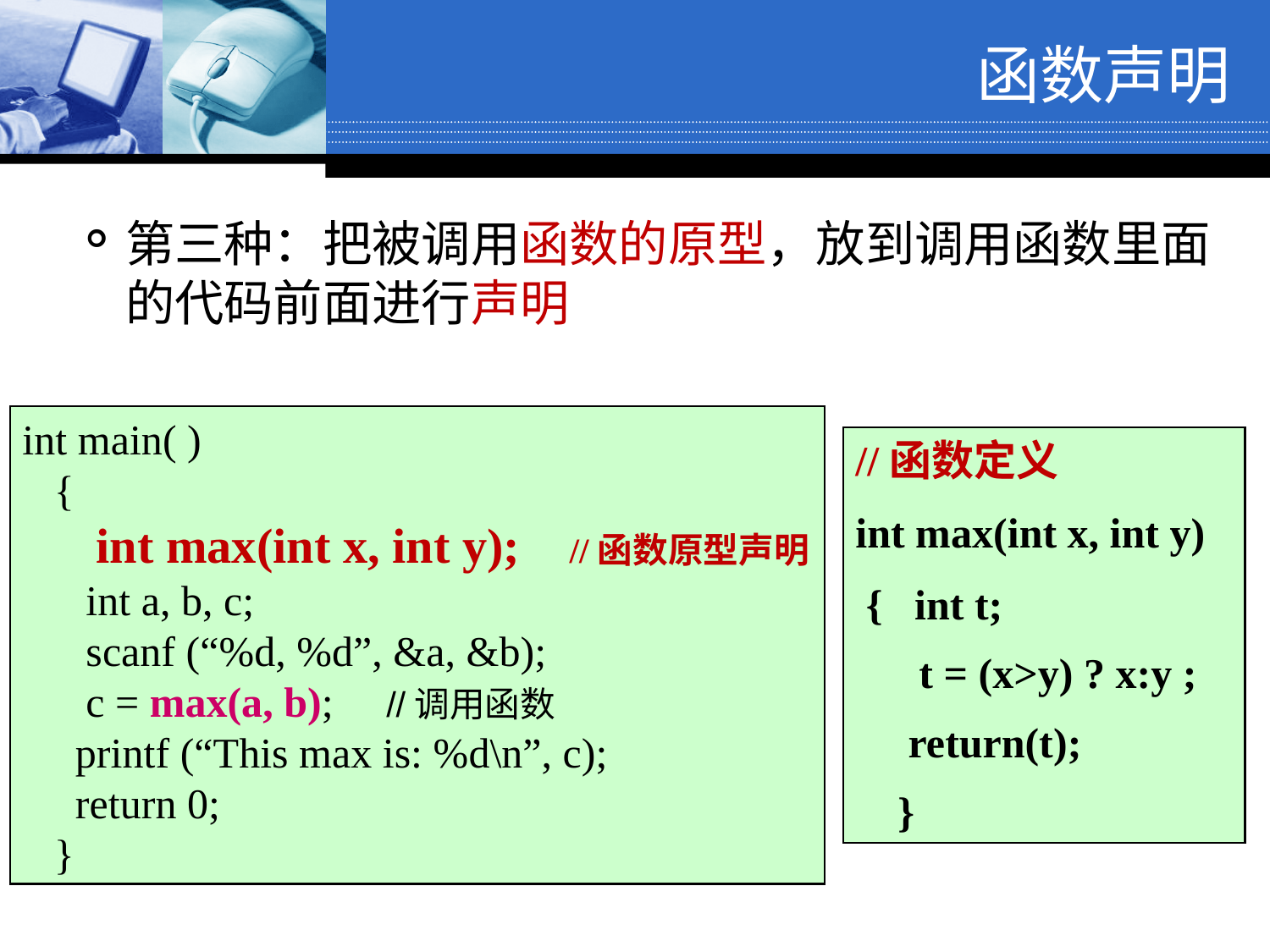

函数声明
第三种：把被调用函数的原型，放到调用函数里面的代码前面进行声明
int main( )
   {
      int max(int x, int y);    //函数原型声明
      int a, b, c;
      scanf (“%d, %d”, &a, &b);
      c = max(a, b);     //调用函数
     printf (“This max is: %d\n”, c);
     return 0;
   }
//函数定义
int max(int x, int y)
 {   int t;
      t = (x>y) ? x:y ;
     return(t);
    }